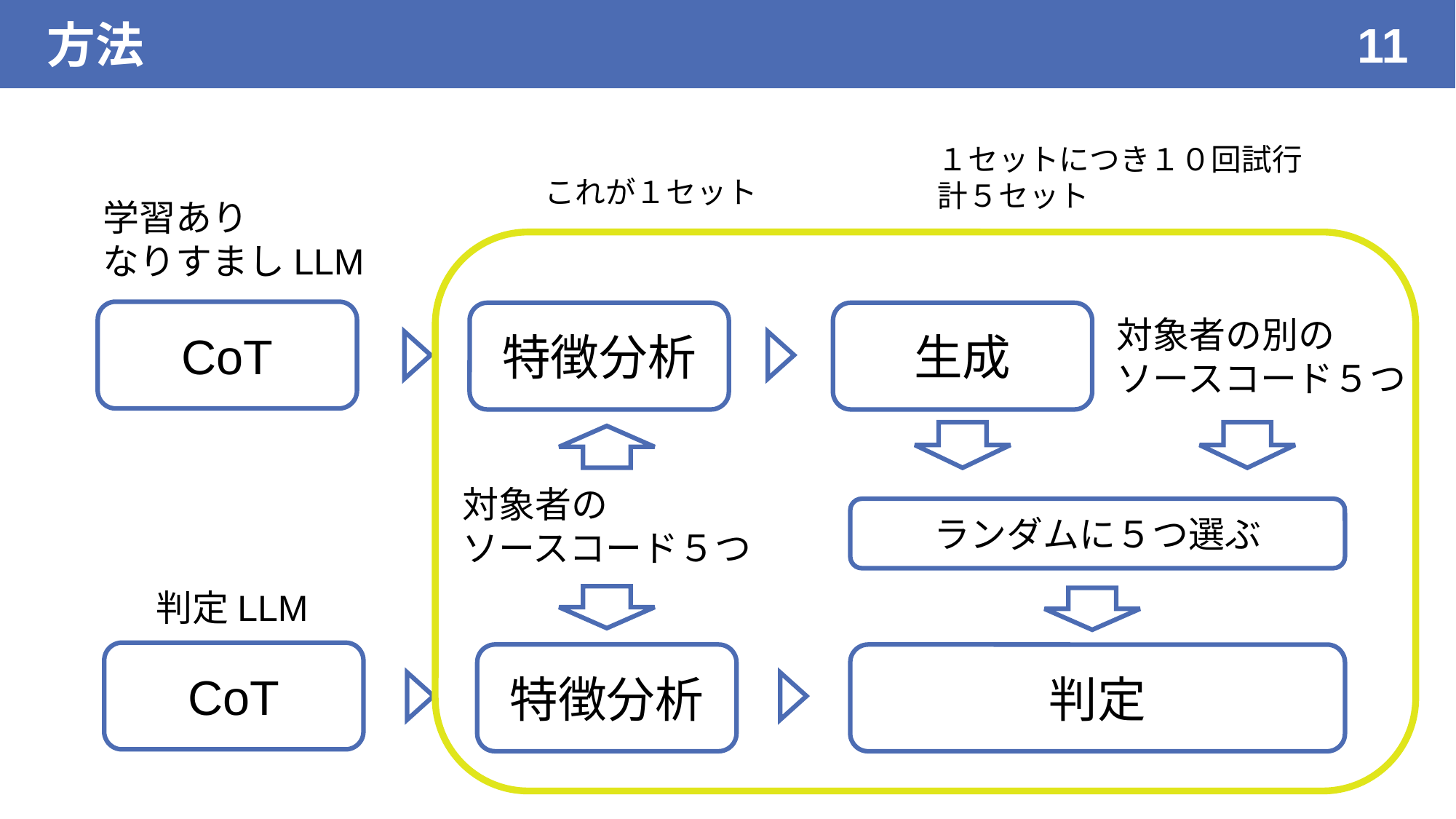

方法
11
１セットにつき１０回試行
計５セット
これが１セット
学習あり
なりすましLLM

CoT
特徴分析
生成
対象者の別の
ソースコード５つ

対象者の
ソースコード５つ
ランダムに５つ選ぶ
判定LLM

CoT
特徴分析
判定